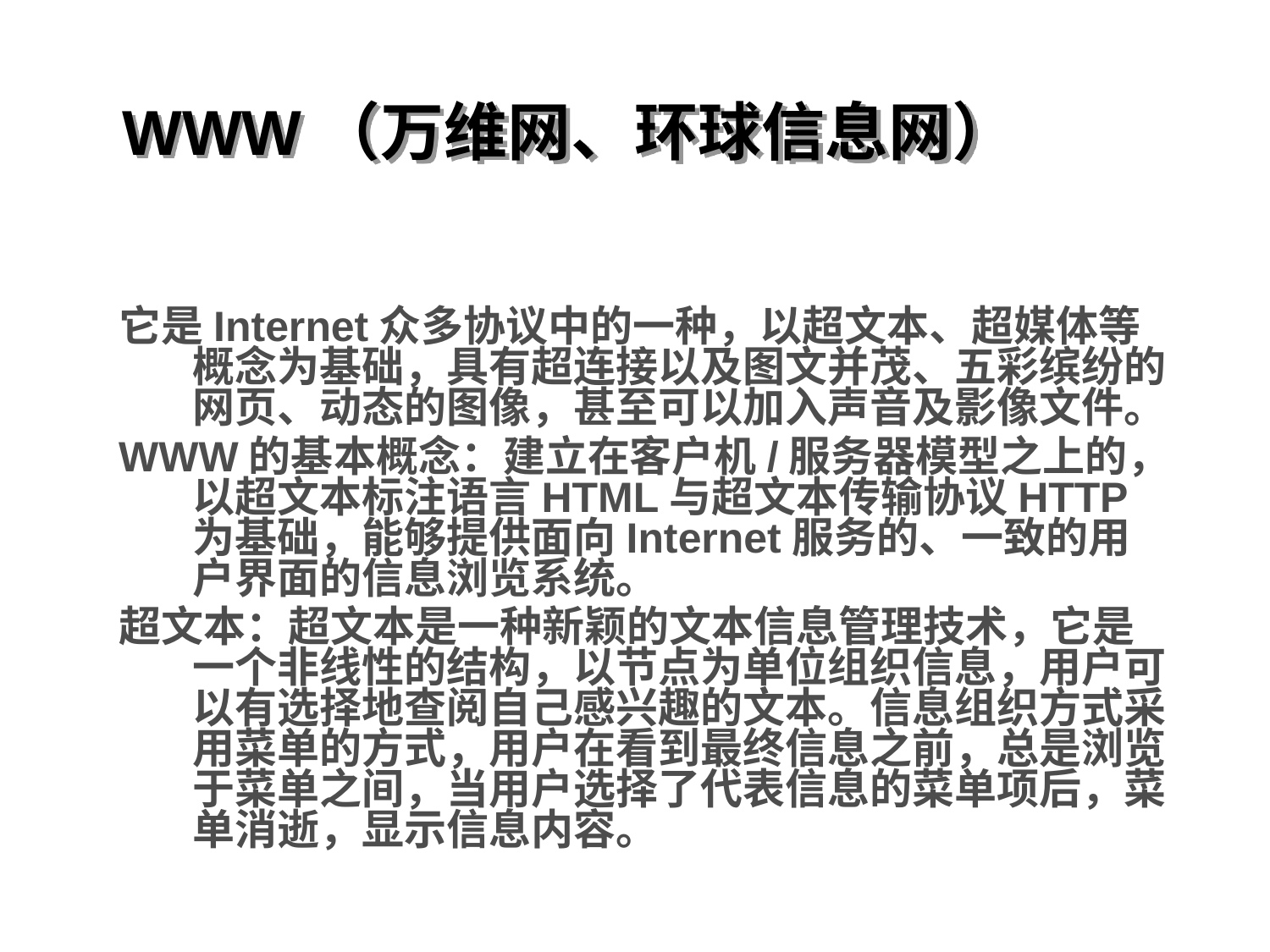

# WWW（万维网、环球信息网）

它是Internet众多协议中的一种，以超文本、超媒体等概念为基础，具有超连接以及图文并茂、五彩缤纷的网页、动态的图像，甚至可以加入声音及影像文件。
WWW的基本概念：建立在客户机/服务器模型之上的，以超文本标注语言HTML与超文本传输协议HTTP为基础，能够提供面向Internet服务的、一致的用户界面的信息浏览系统。
超文本：超文本是一种新颖的文本信息管理技术，它是一个非线性的结构，以节点为单位组织信息，用户可以有选择地查阅自己感兴趣的文本。信息组织方式采用菜单的方式，用户在看到最终信息之前，总是浏览于菜单之间，当用户选择了代表信息的菜单项后，菜单消逝，显示信息内容。